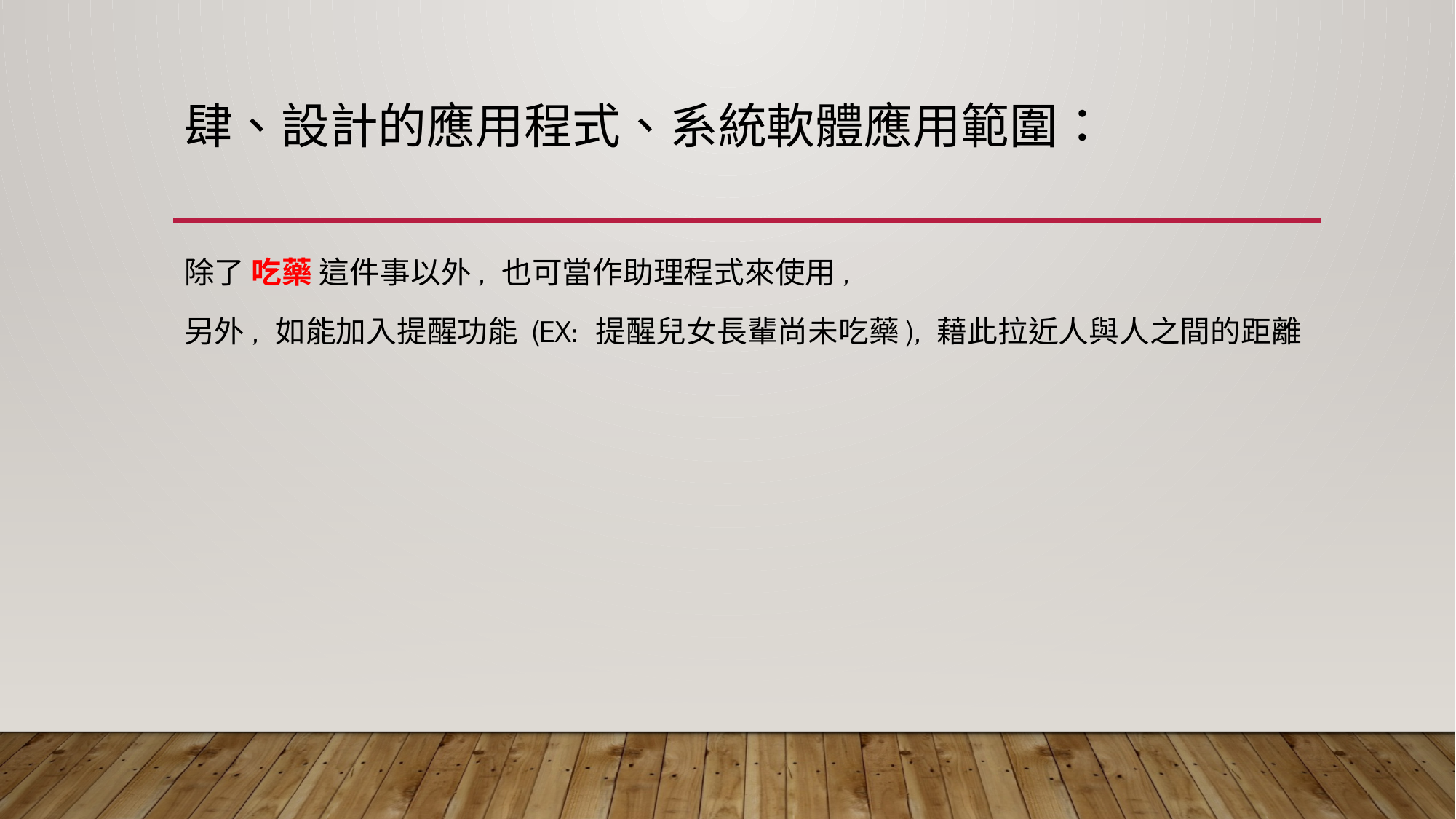

# 肆、設計的應用程式、系統軟體應用範圍：
除了 吃藥 這件事以外, 也可當作助理程式來使用,
另外, 如能加入提醒功能 (EX: 提醒兒女長輩尚未吃藥), 藉此拉近人與人之間的距離